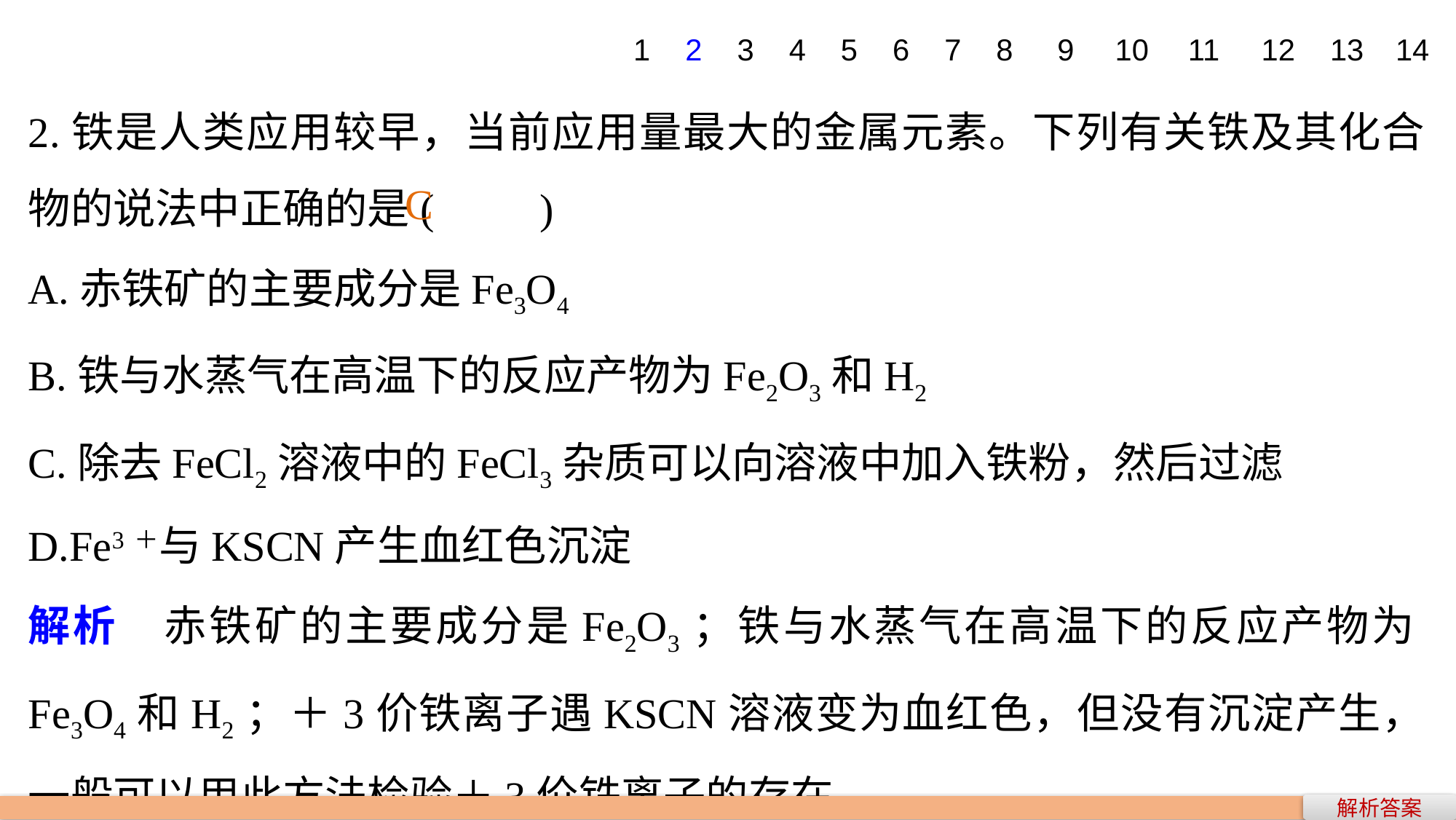

1
2
3
4
5
6
7
8
9
10
11
12
13
14
2.铁是人类应用较早，当前应用量最大的金属元素。下列有关铁及其化合物的说法中正确的是(　　)
A.赤铁矿的主要成分是Fe3O4
B.铁与水蒸气在高温下的反应产物为Fe2O3和H2
C.除去FeCl2溶液中的FeCl3杂质可以向溶液中加入铁粉，然后过滤
D.Fe3＋与KSCN产生血红色沉淀
解析　赤铁矿的主要成分是Fe2O3；铁与水蒸气在高温下的反应产物为Fe3O4和H2；＋3价铁离子遇KSCN溶液变为血红色，但没有沉淀产生，一般可以用此方法检验＋3价铁离子的存在。
C
解析答案